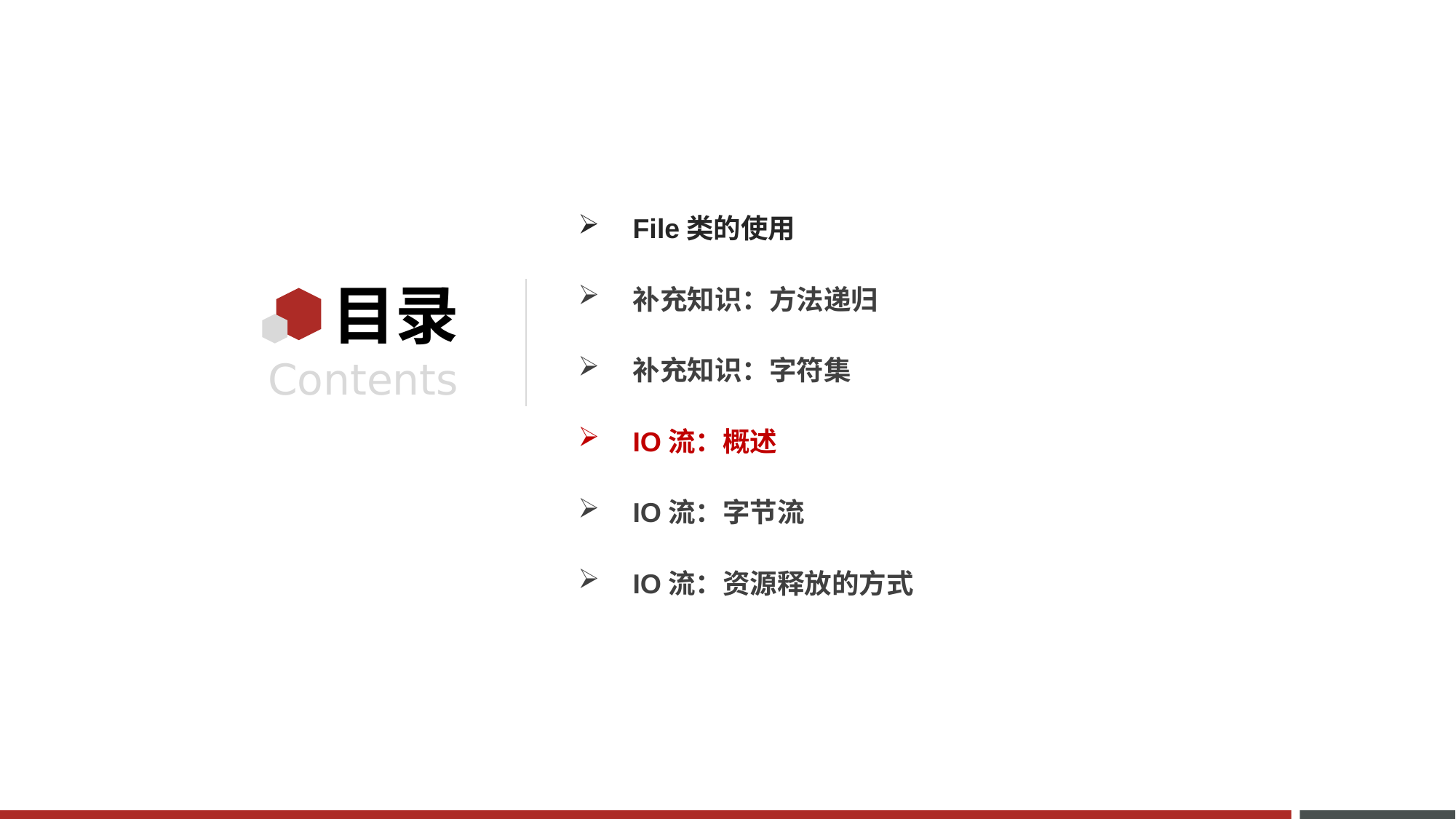

File类的使用
补充知识：方法递归
补充知识：字符集
IO流：概述
IO流：字节流
IO流：资源释放的方式